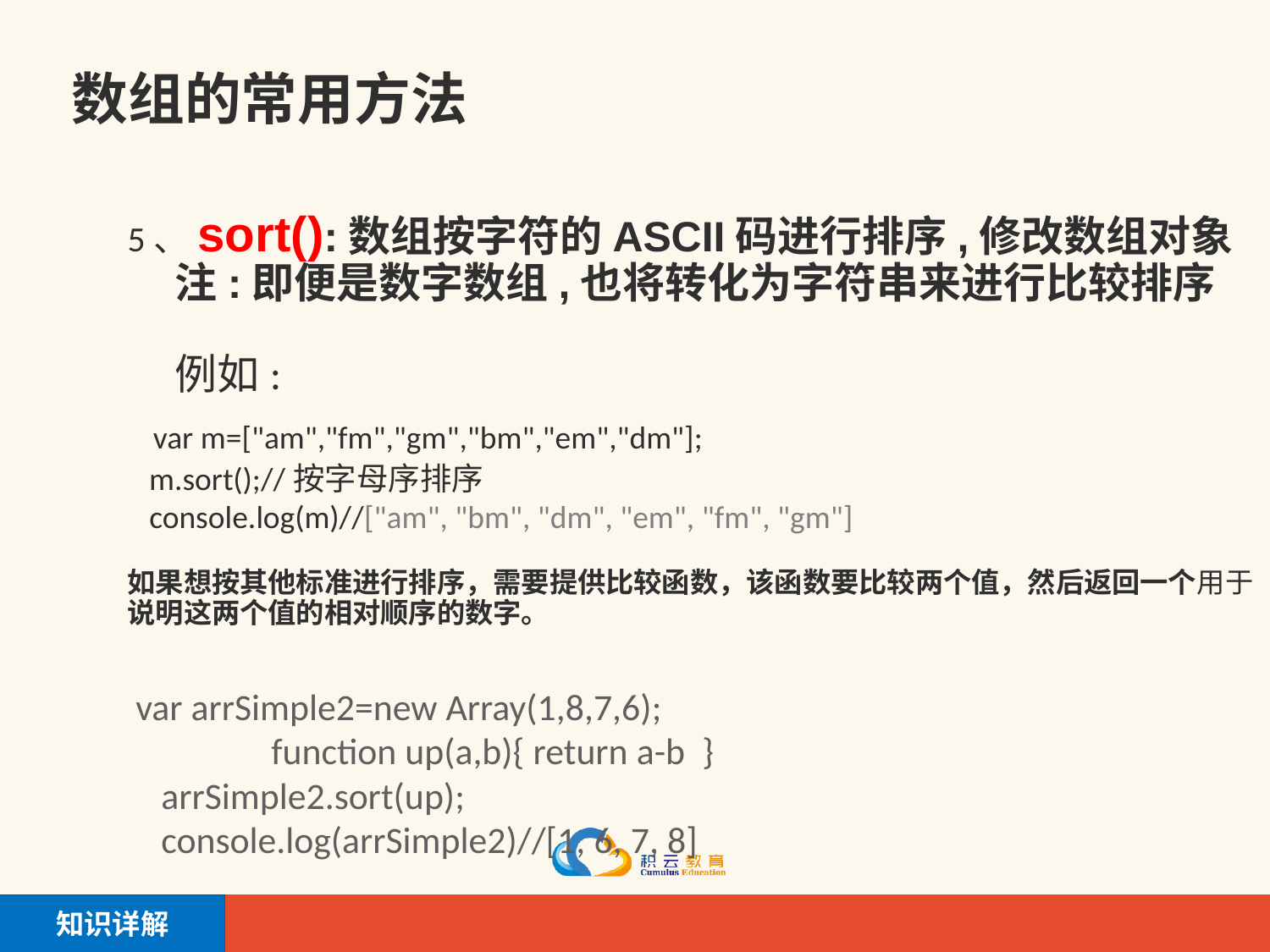

# 数组的常用方法
5、sort():数组按字符的ASCII码进行排序,修改数组对象
注:即便是数字数组,也将转化为字符串来进行比较排序

	例如:
   var m=["am","fm","gm","bm","em","dm"];
   m.sort();//按字母序排序
  console.log(m)//["am", "bm", "dm", "em", "fm", "gm"]

如果想按其他标准进行排序，需要提供比较函数，该函数要比较两个值，然后返回一个用于
说明这两个值的相对顺序的数字。

 var arrSimple2=new Array(1,8,7,6);
	  function up(a,b){ return a-b  }
    arrSimple2.sort(up);
    console.log(arrSimple2)//[1, 6, 7, 8]